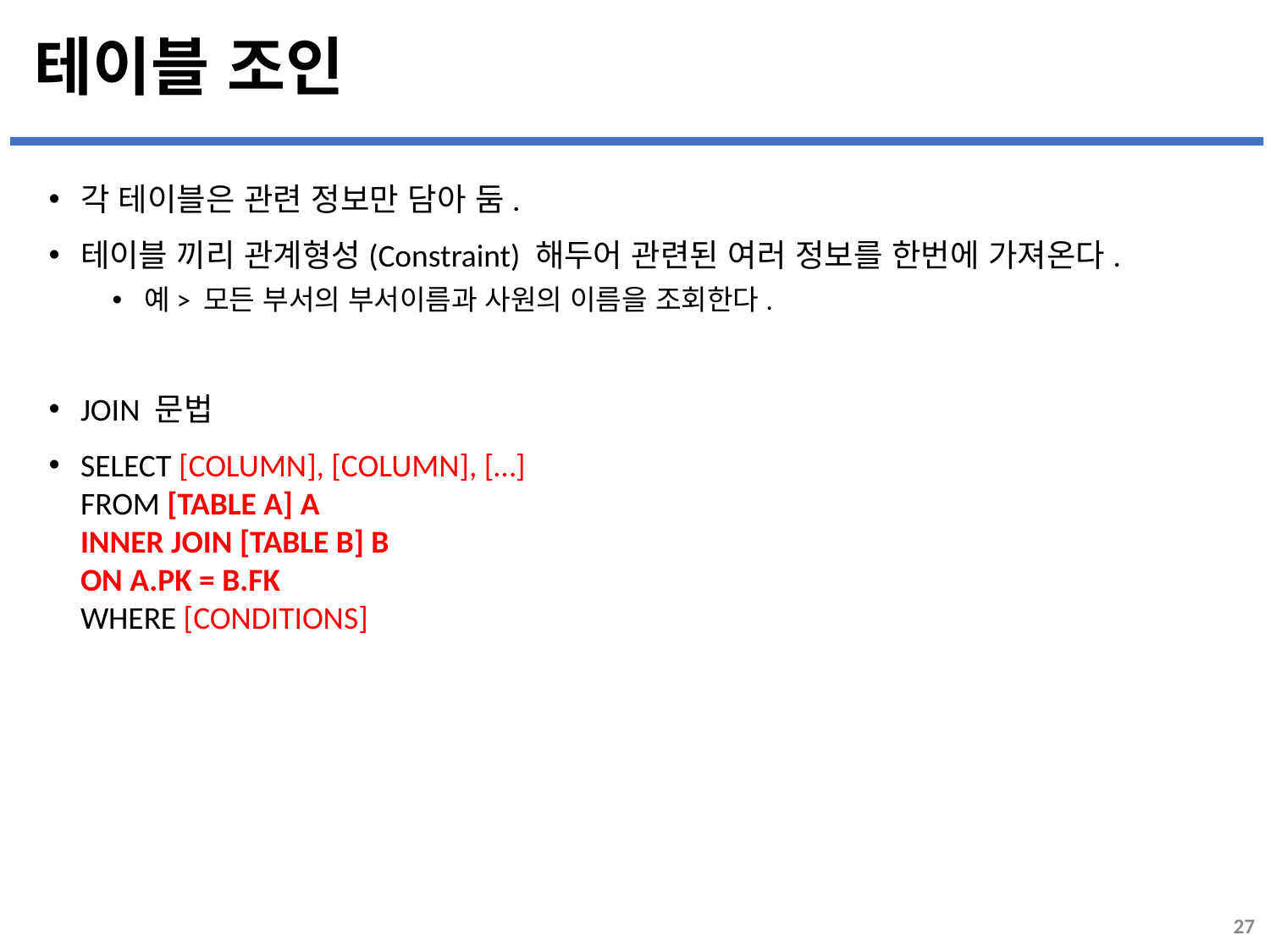

# 테이블 조인
각 테이블은 관련 정보만 담아 둠.
테이블 끼리 관계형성(Constraint) 해두어 관련된 여러 정보를 한번에 가져온다.
예> 모든 부서의 부서이름과 사원의 이름을 조회한다.

JOIN 문법
SELECT [COLUMN], [COLUMN], […]
FROM [TABLE A] A
INNER JOIN [TABLE B] B
ON A.PK = B.FK
WHERE [CONDITIONS]
27